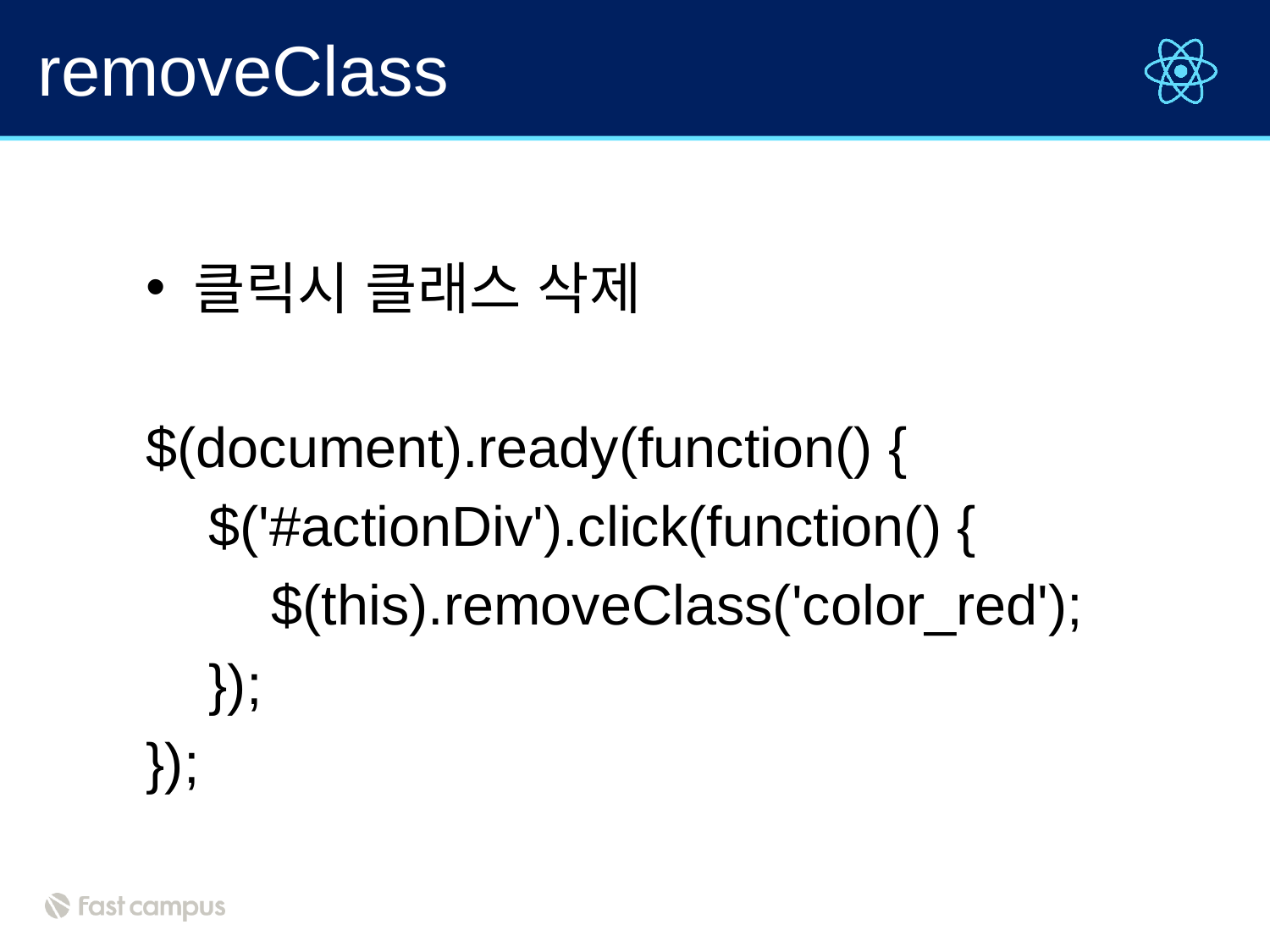

# removeClass
클릭시 클래스 삭제

$(document).ready(function() {
    $('#actionDiv').click(function() {
        $(this).removeClass('color_red');
    });
});